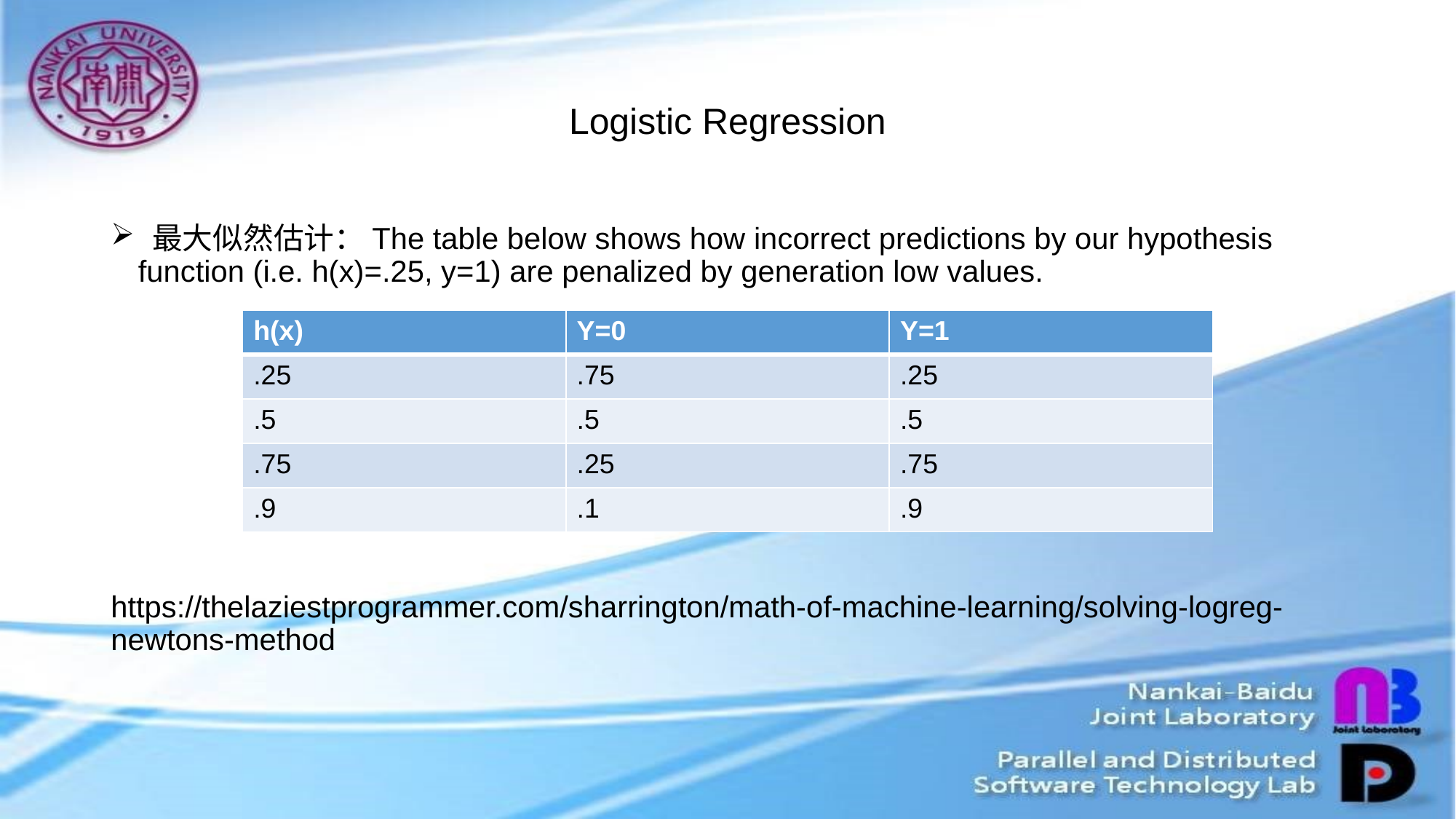

# Logistic Regression
 最大似然估计：The table below shows how incorrect predictions by our hypothesis function (i.e. h(x)=.25, y=1) are penalized by generation low values.

https://thelaziestprogrammer.com/sharrington/math-of-machine-learning/solving-logreg-newtons-method

| h(x) | Y=0 | Y=1 |
| --- | --- | --- |
| .25 | .75 | .25 |
| .5 | .5 | .5 |
| .75 | .25 | .75 |
| .9 | .1 | .9 |